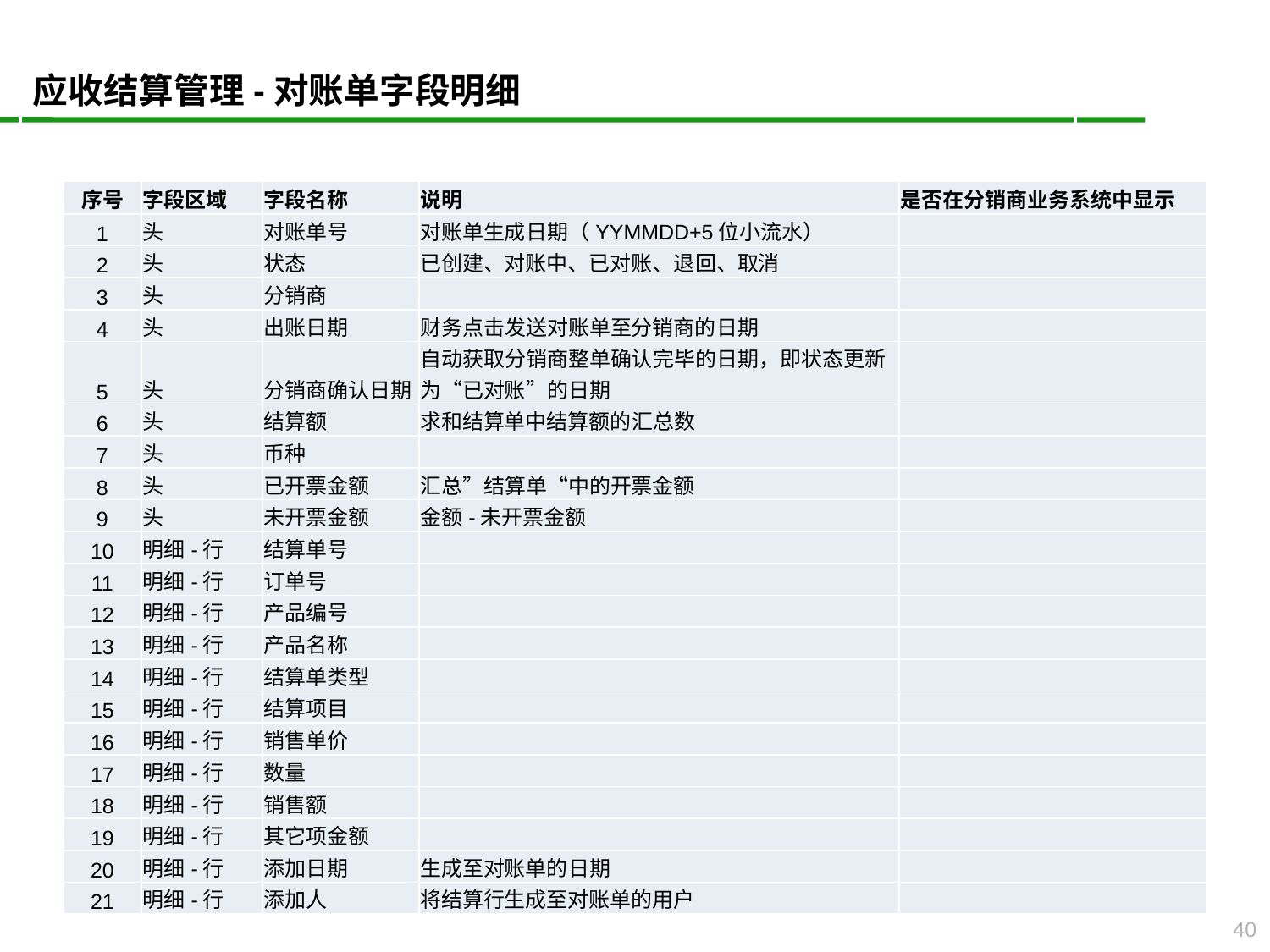

应收结算管理-对账单字段明细
| 序号 | 字段区域 | 字段名称 | 说明 | 是否在分销商业务系统中显示 |
| --- | --- | --- | --- | --- |
| 1 | 头 | 对账单号 | 对账单生成日期（YYMMDD+5位小流水） |  |
| 2 | 头 | 状态 | 已创建、对账中、已对账、退回、取消 |  |
| 3 | 头 | 分销商 |  |  |
| 4 | 头 | 出账日期 | 财务点击发送对账单至分销商的日期 |  |
| 5 | 头 | 分销商确认日期 | 自动获取分销商整单确认完毕的日期，即状态更新为“已对账”的日期 |  |
| 6 | 头 | 结算额 | 求和结算单中结算额的汇总数 |  |
| 7 | 头 | 币种 |  |  |
| 8 | 头 | 已开票金额 | 汇总”结算单“中的开票金额 |  |
| 9 | 头 | 未开票金额 | 金额-未开票金额 |  |
| 10 | 明细-行 | 结算单号 |  |  |
| 11 | 明细-行 | 订单号 |  |  |
| 12 | 明细-行 | 产品编号 |  |  |
| 13 | 明细-行 | 产品名称 |  |  |
| 14 | 明细-行 | 结算单类型 |  |  |
| 15 | 明细-行 | 结算项目 |  |  |
| 16 | 明细-行 | 销售单价 |  |  |
| 17 | 明细-行 | 数量 |  |  |
| 18 | 明细-行 | 销售额 |  |  |
| 19 | 明细-行 | 其它项金额 |  |  |
| 20 | 明细-行 | 添加日期 | 生成至对账单的日期 |  |
| 21 | 明细-行 | 添加人 | 将结算行生成至对账单的用户 |  |
40